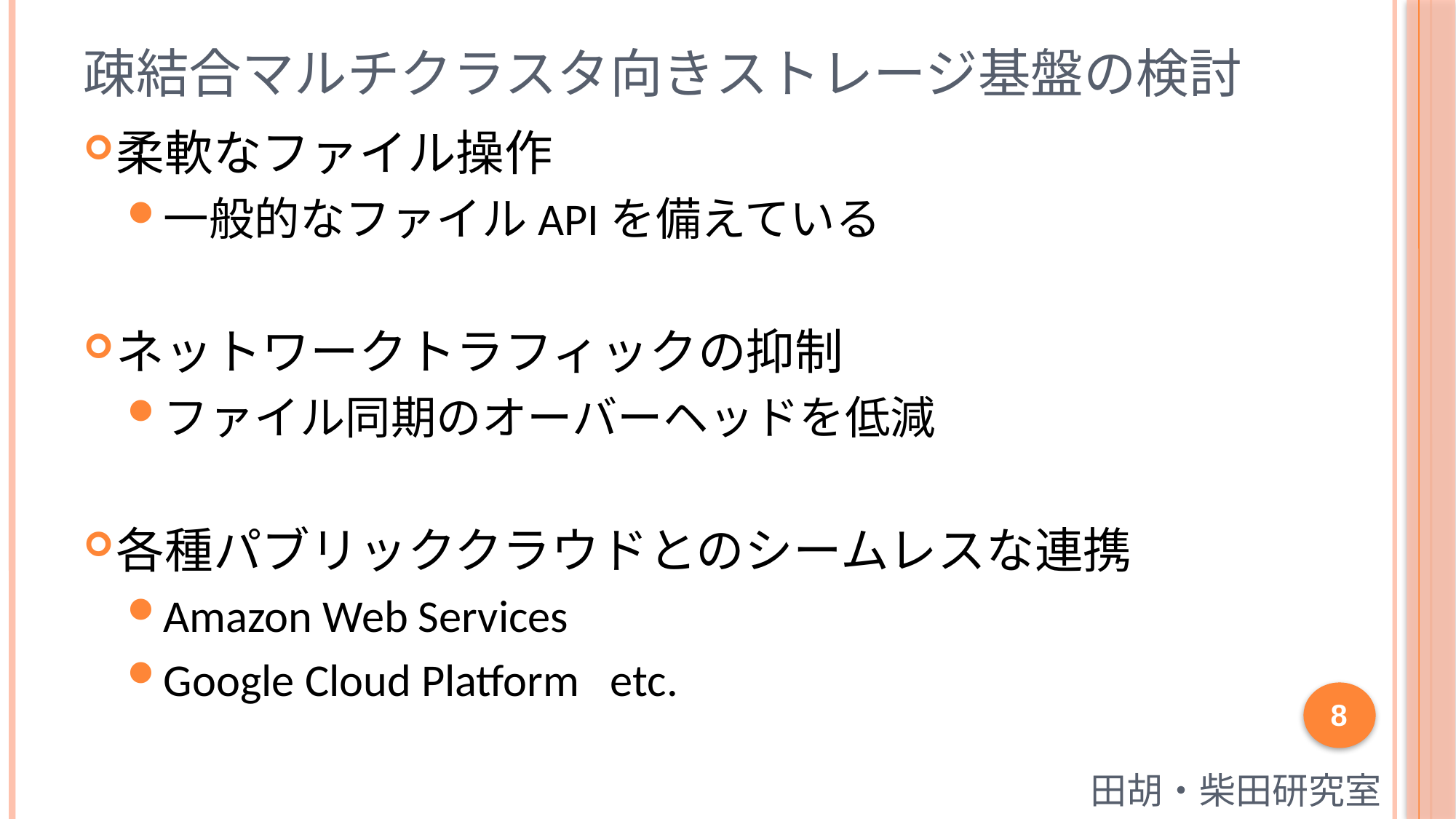

# 疎結合マルチクラスタ向きストレージ基盤の検討
柔軟なファイル操作
一般的なファイルAPIを備えている

ネットワークトラフィックの抑制
ファイル同期のオーバーヘッドを低減

各種パブリッククラウドとのシームレスな連携
Amazon Web Services
Google Cloud Platform   etc.
8